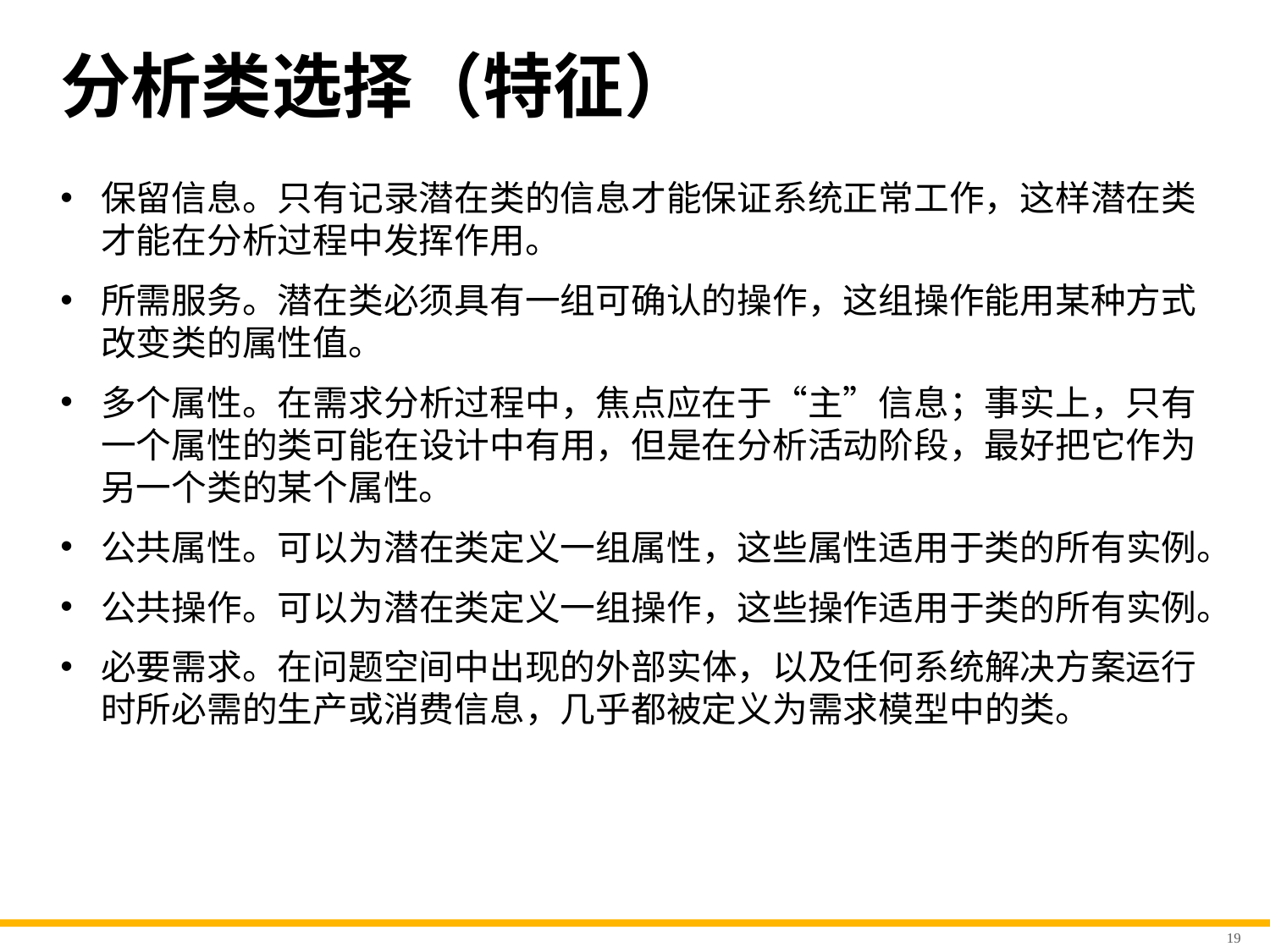

# 分析类选择（特征）
保留信息。只有记录潜在类的信息才能保证系统正常工作，这样潜在类才能在分析过程中发挥作用。
所需服务。潜在类必须具有一组可确认的操作，这组操作能用某种方式改变类的属性值。
多个属性。在需求分析过程中，焦点应在于“主”信息；事实上，只有一个属性的类可能在设计中有用，但是在分析活动阶段，最好把它作为另一个类的某个属性。
公共属性。可以为潜在类定义一组属性，这些属性适用于类的所有实例。
公共操作。可以为潜在类定义一组操作，这些操作适用于类的所有实例。
必要需求。在问题空间中出现的外部实体，以及任何系统解决方案运行时所必需的生产或消费信息，几乎都被定义为需求模型中的类。
19